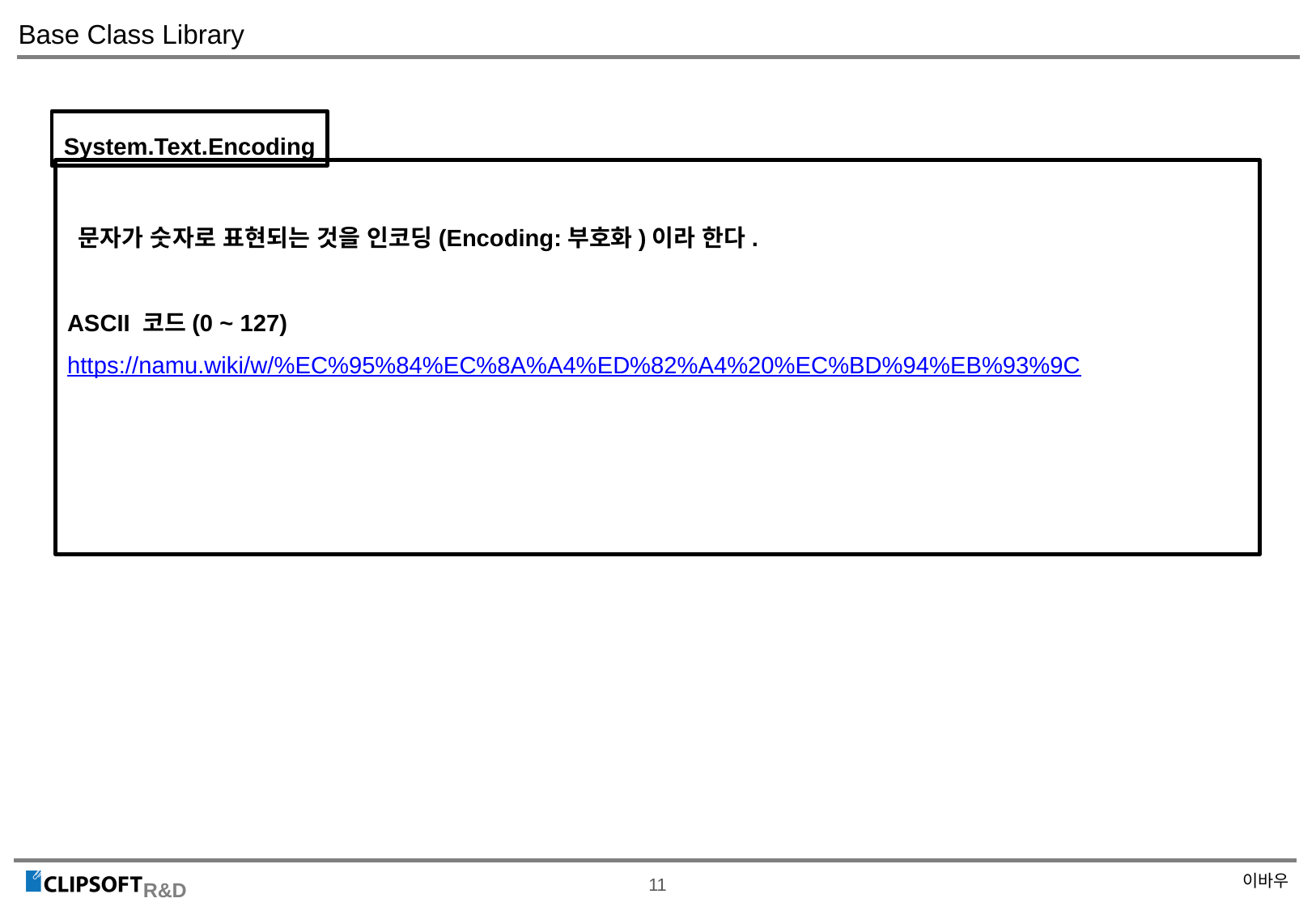

# Base Class Library
System.Text.Encoding

 문자가 숫자로 표현되는 것을 인코딩(Encoding:부호화)이라 한다.

ASCII 코드(0 ~ 127)
https://namu.wiki/w/%EC%95%84%EC%8A%A4%ED%82%A4%20%EC%BD%94%EB%93%9C

이바우